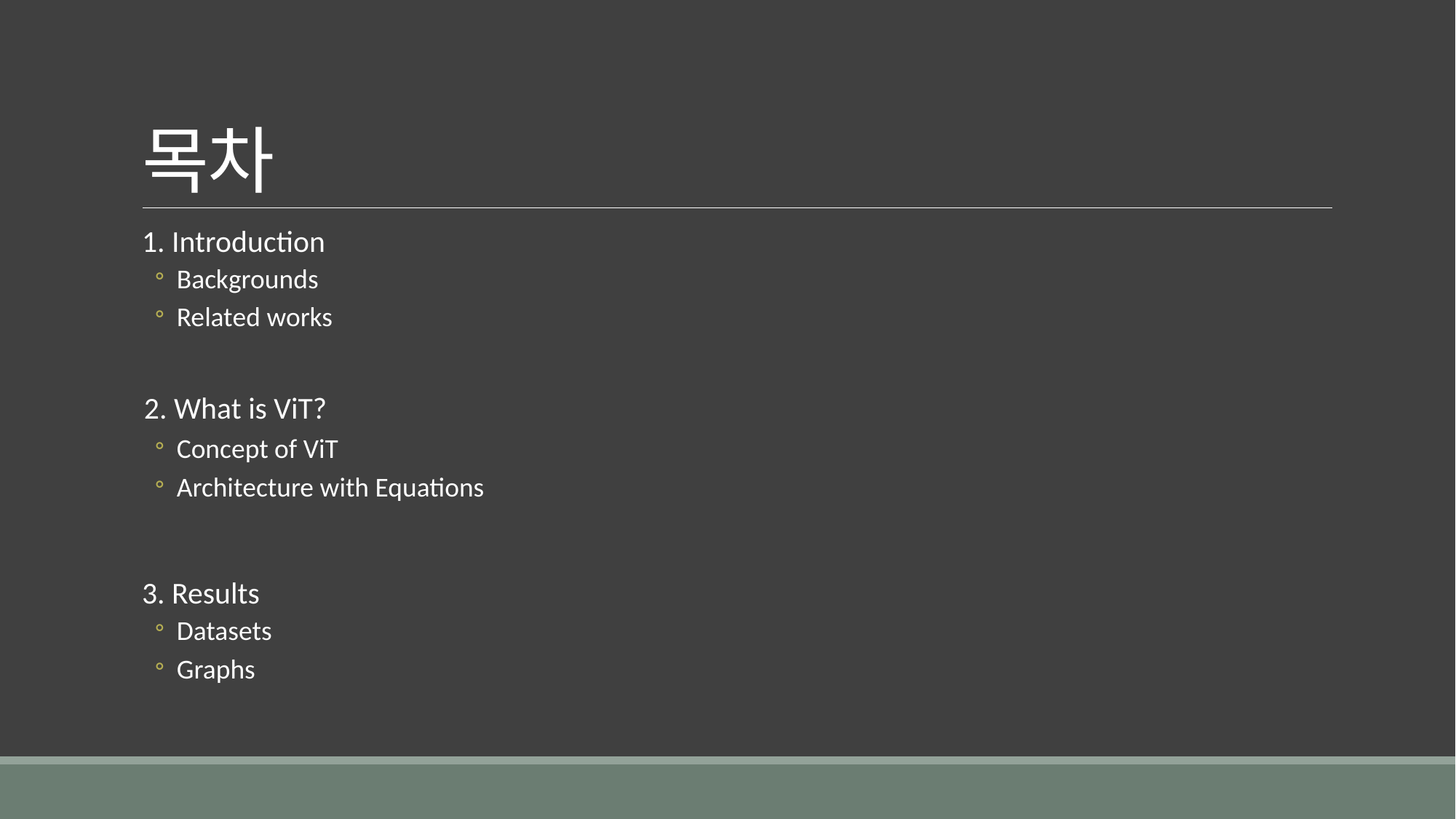

# 목차
1. Introduction
Backgrounds
Related works

2. What is ViT?
Concept of ViT
Architecture with Equations

3. Results
Datasets
Graphs